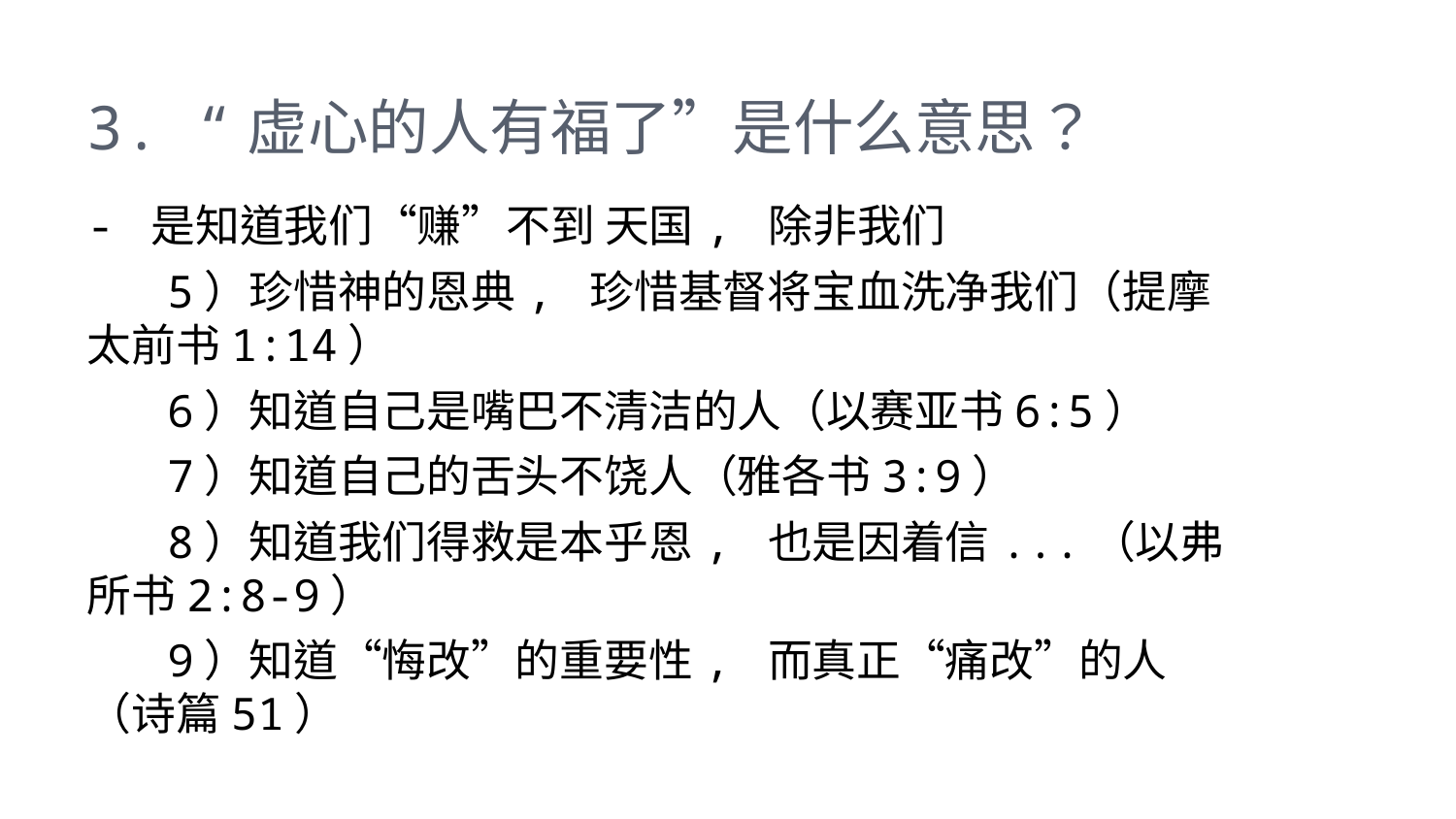

# 3. “虚心的人有福了”是什么意思？
- 是知道我们“赚”不到 天国, 除非我们
   5）珍惜神的恩典, 珍惜基督将宝血洗净我们（提摩太前书1:14）
   6）知道自己是嘴巴不清洁的人（以赛亚书6:5）
   7）知道自己的舌头不饶人（雅各书3:9）
   8）知道我们得救是本乎恩, 也是因着信...（以弗所书2:8-9）
   9）知道“悔改”的重要性, 而真正“痛改”的人（诗篇51）